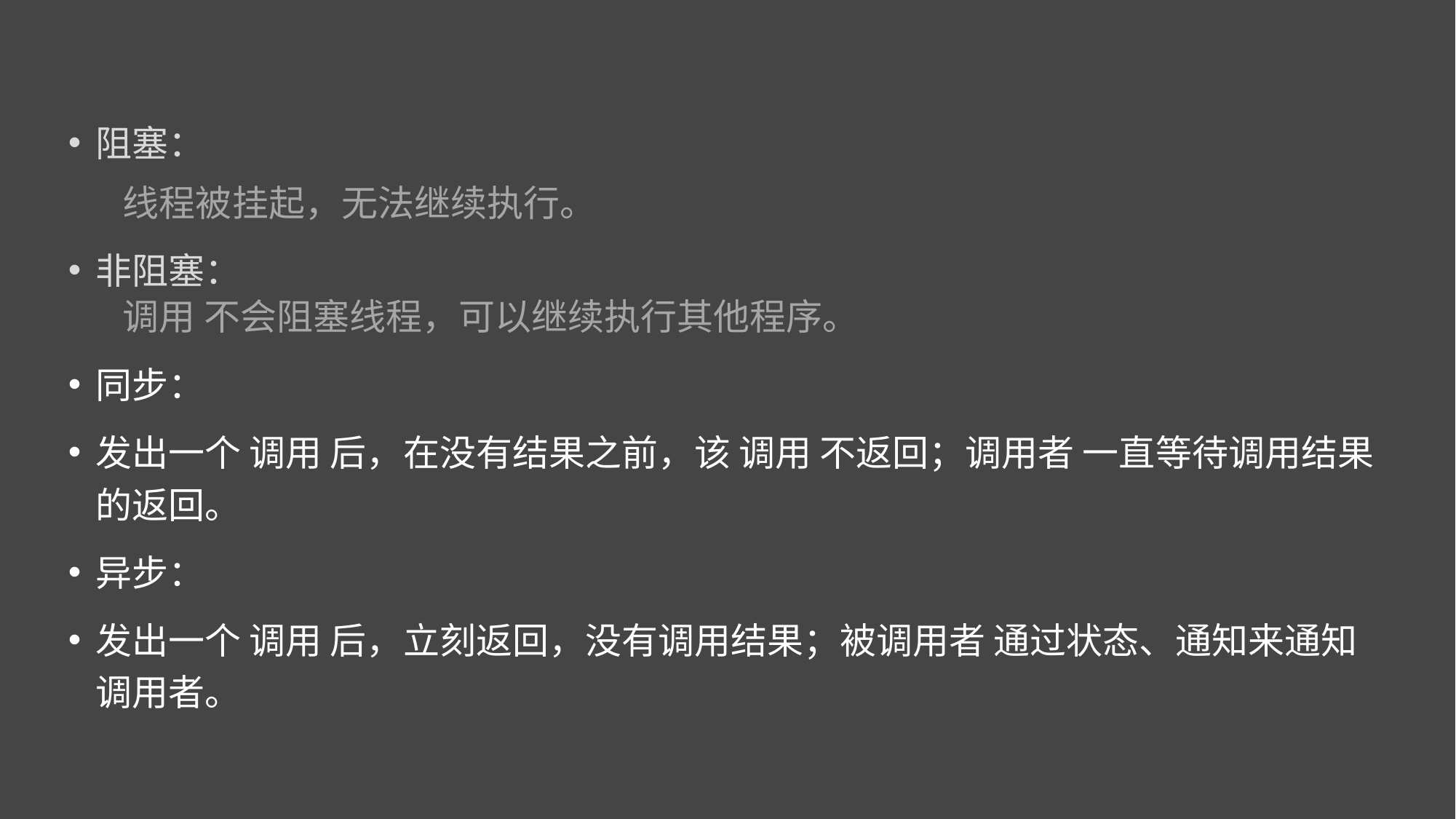

阻塞：
线程被挂起，无法继续执行。
非阻塞：
调用 不会阻塞线程，可以继续执行其他程序。
同步：
发出一个 调用 后，在没有结果之前，该 调用 不返回；调用者 一直等待调用结果的返回。
异步：
发出一个 调用 后，立刻返回，没有调用结果；被调用者 通过状态、通知来通知 调用者。